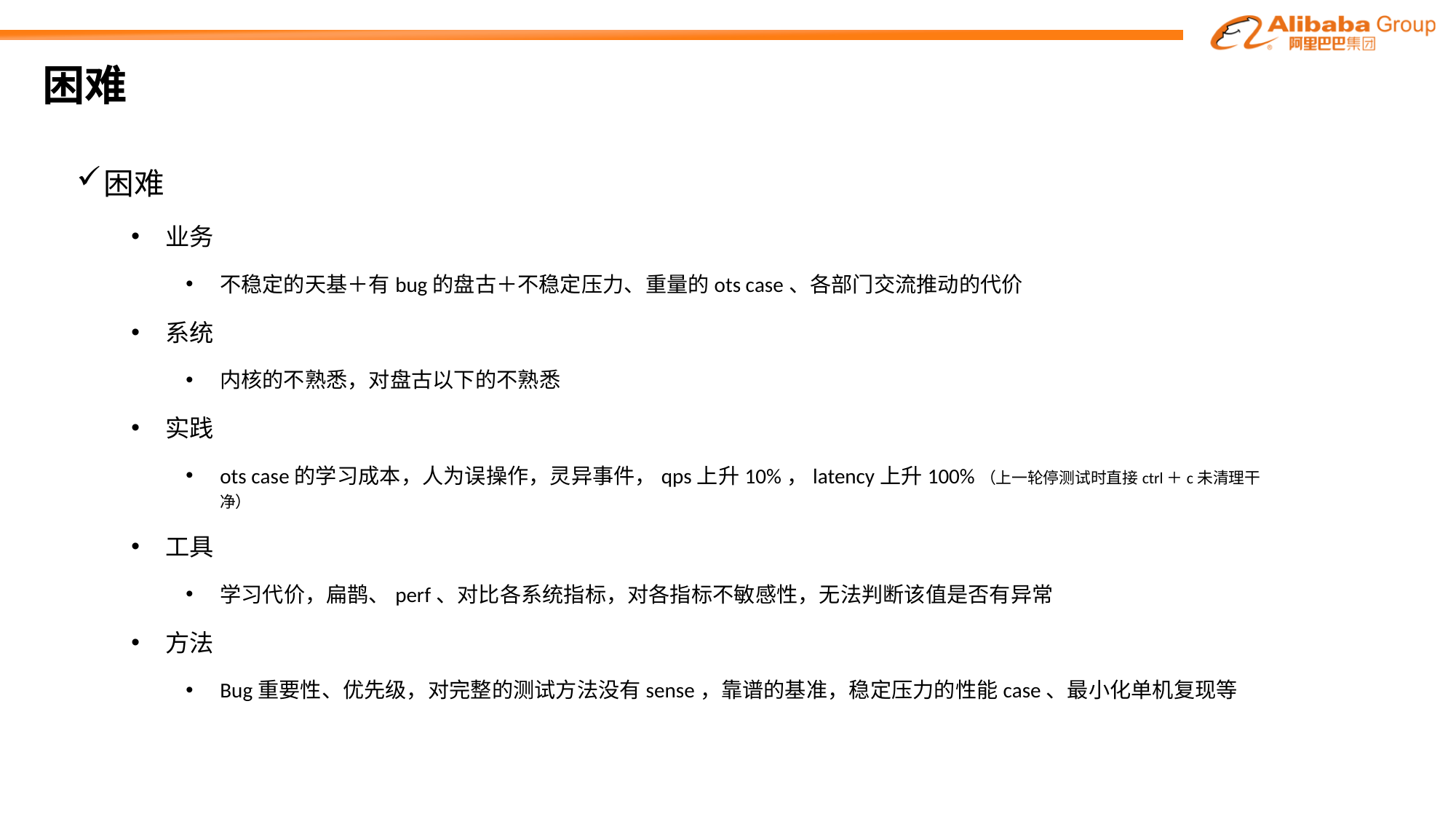

# 困难
困难
业务
不稳定的天基＋有bug的盘古＋不稳定压力、重量的ots case、各部门交流推动的代价
系统
内核的不熟悉，对盘古以下的不熟悉
实践
ots case的学习成本，人为误操作，灵异事件，qps上升10%，latency上升100%（上一轮停测试时直接ctrl＋c未清理干净）
工具
学习代价，扁鹊、perf、对比各系统指标，对各指标不敏感性，无法判断该值是否有异常
方法
Bug重要性、优先级，对完整的测试方法没有sense，靠谱的基准，稳定压力的性能case、最小化单机复现等